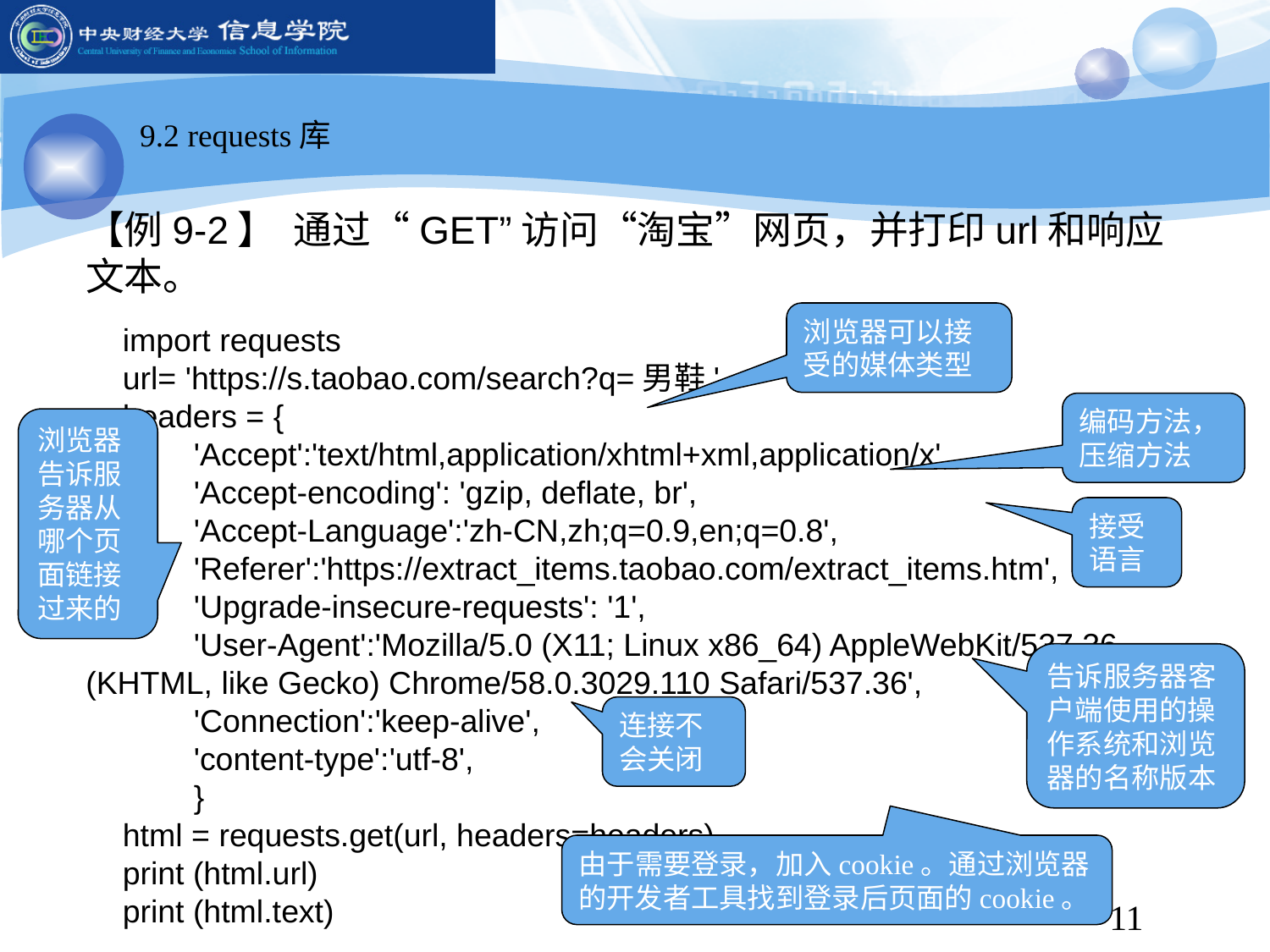

9.2 requests库

【例9-2】  通过“GET”访问“淘宝”网页，并打印url和响应文本。

import requests
url= 'https://s.taobao.com/search?q=男鞋'
headers = {
        'Accept':'text/html,application/xhtml+xml,application/x',
        'Accept-encoding': 'gzip, deflate, br',
        'Accept-Language':'zh-CN,zh;q=0.9,en;q=0.8',
        'Referer':'https://extract_items.taobao.com/extract_items.htm',
        'Upgrade-insecure-requests': '1',
        'User-Agent':'Mozilla/5.0 (X11; Linux x86_64) AppleWebKit/537.36 (KHTML, like Gecko) Chrome/58.0.3029.110 Safari/537.36',
        'Connection':'keep-alive',
        'content-type':'utf-8',
        }
html = requests.get(url, headers=headers)
print (html.url)
print (html.text)
浏览器可以接受的媒体类型
编码方法，压缩方法
浏览器告诉服务器从哪个页面链接过来的
接受语言
告诉服务器客户端使用的操作系统和浏览器的名称版本
连接不会关闭
由于需要登录，加入cookie。通过浏览器的开发者工具找到登录后页面的cookie。